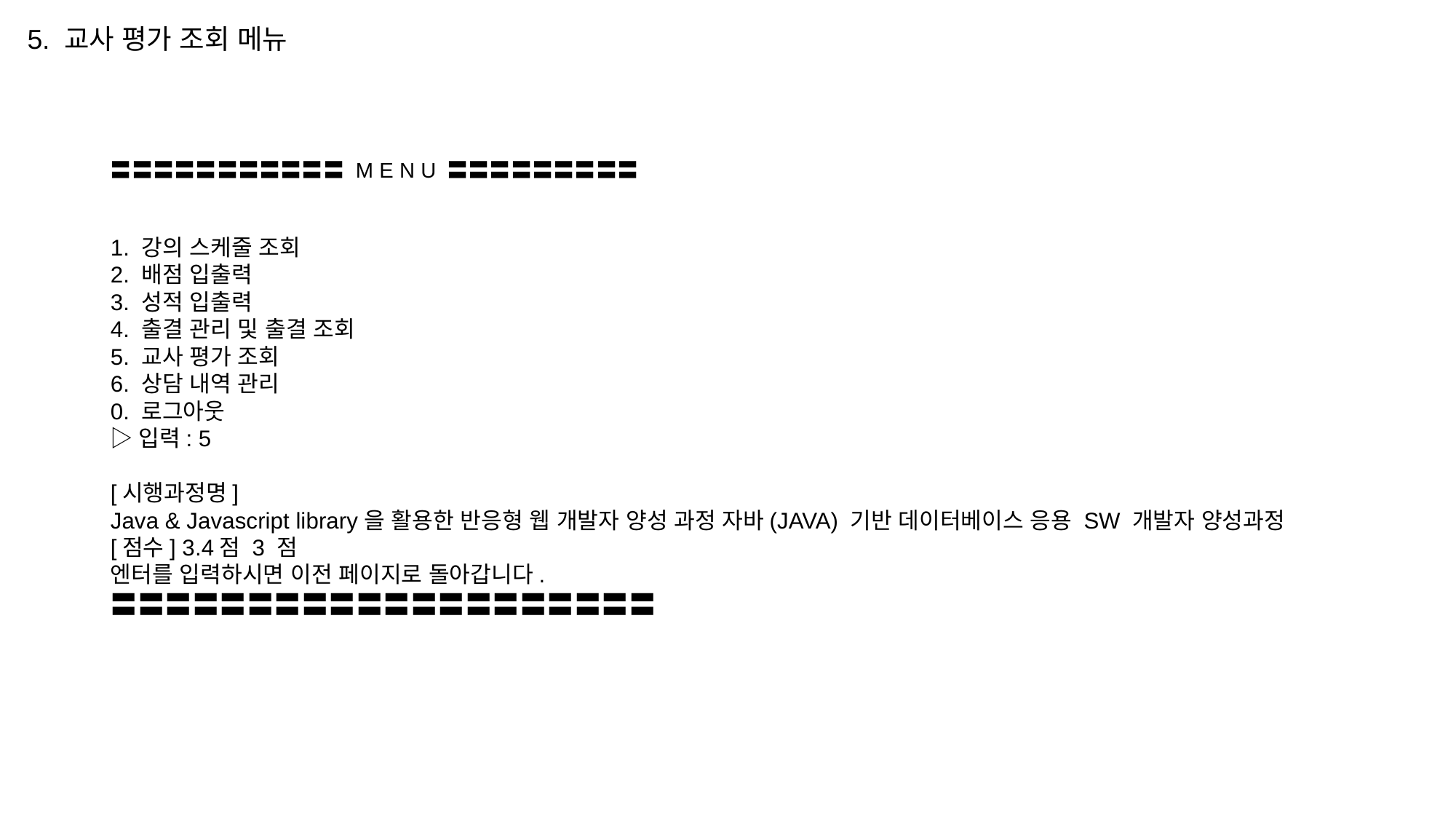

5. 교사 평가 조회 메뉴

〓〓〓〓〓〓〓〓〓〓〓 M E N U 〓〓〓〓〓〓〓〓〓

1. 강의 스케줄 조회
2. 배점 입출력
3. 성적 입출력
4. 출결 관리 및 출결 조회
5. 교사 평가 조회
6. 상담 내역 관리
0. 로그아웃
▷입력: 5

[시행과정명]
Java & Javascript library을 활용한 반응형 웹 개발자 양성 과정 자바(JAVA) 기반 데이터베이스 응용 SW 개발자 양성과정
[점수] 3.4점 3 점
엔터를 입력하시면 이전 페이지로 돌아갑니다.
〓〓〓〓〓〓〓〓〓〓〓〓〓〓〓〓〓〓〓〓